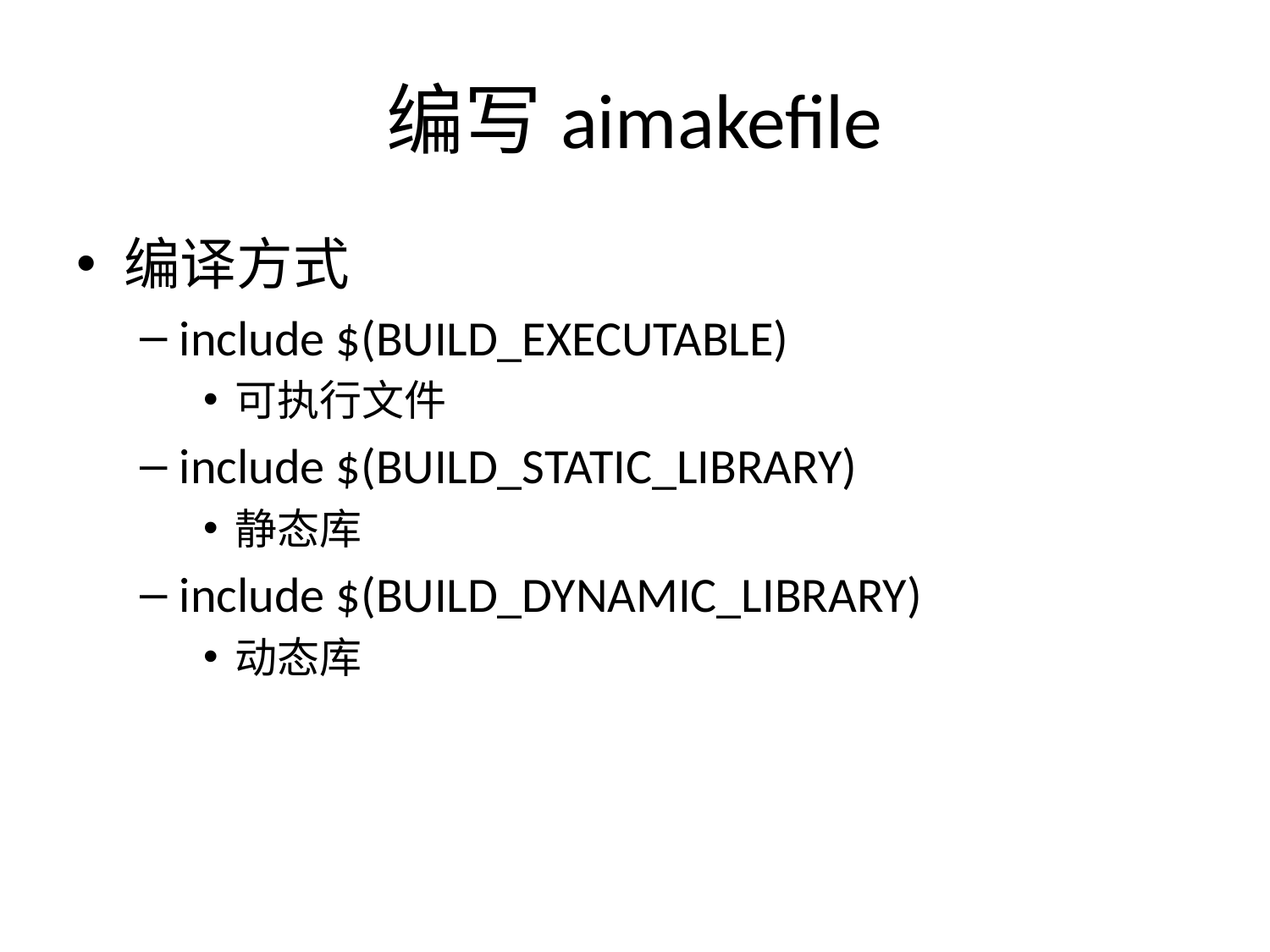

# 编写aimakefile
编译方式
include $(BUILD_EXECUTABLE)
可执行文件
include $(BUILD_STATIC_LIBRARY)
静态库
include $(BUILD_DYNAMIC_LIBRARY)
动态库